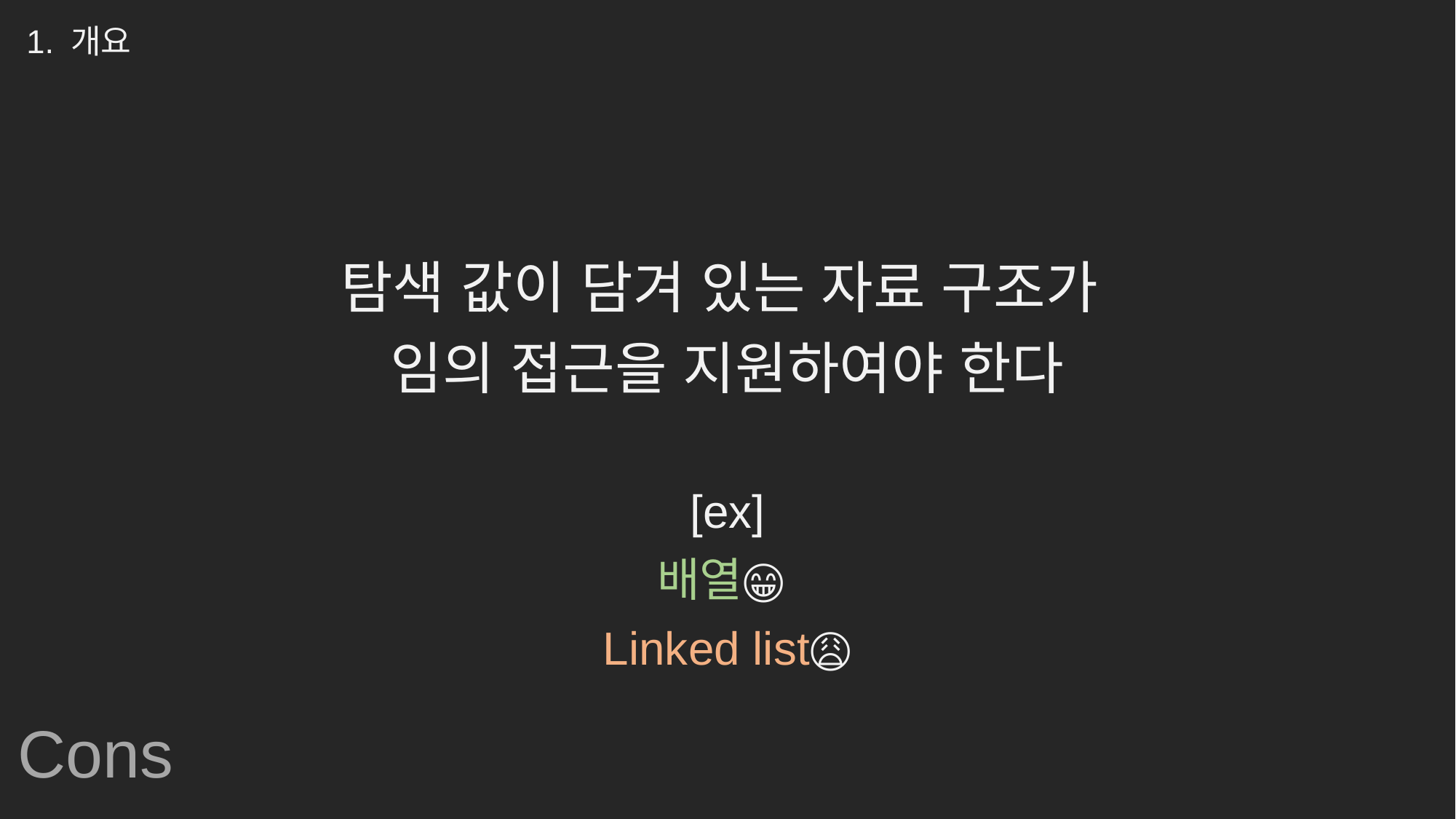

1. 개요
탐색 값이 담겨 있는 자료 구조가
임의 접근을 지원하여야 한다

[ex]
배열😁
Linked list😩
Cons